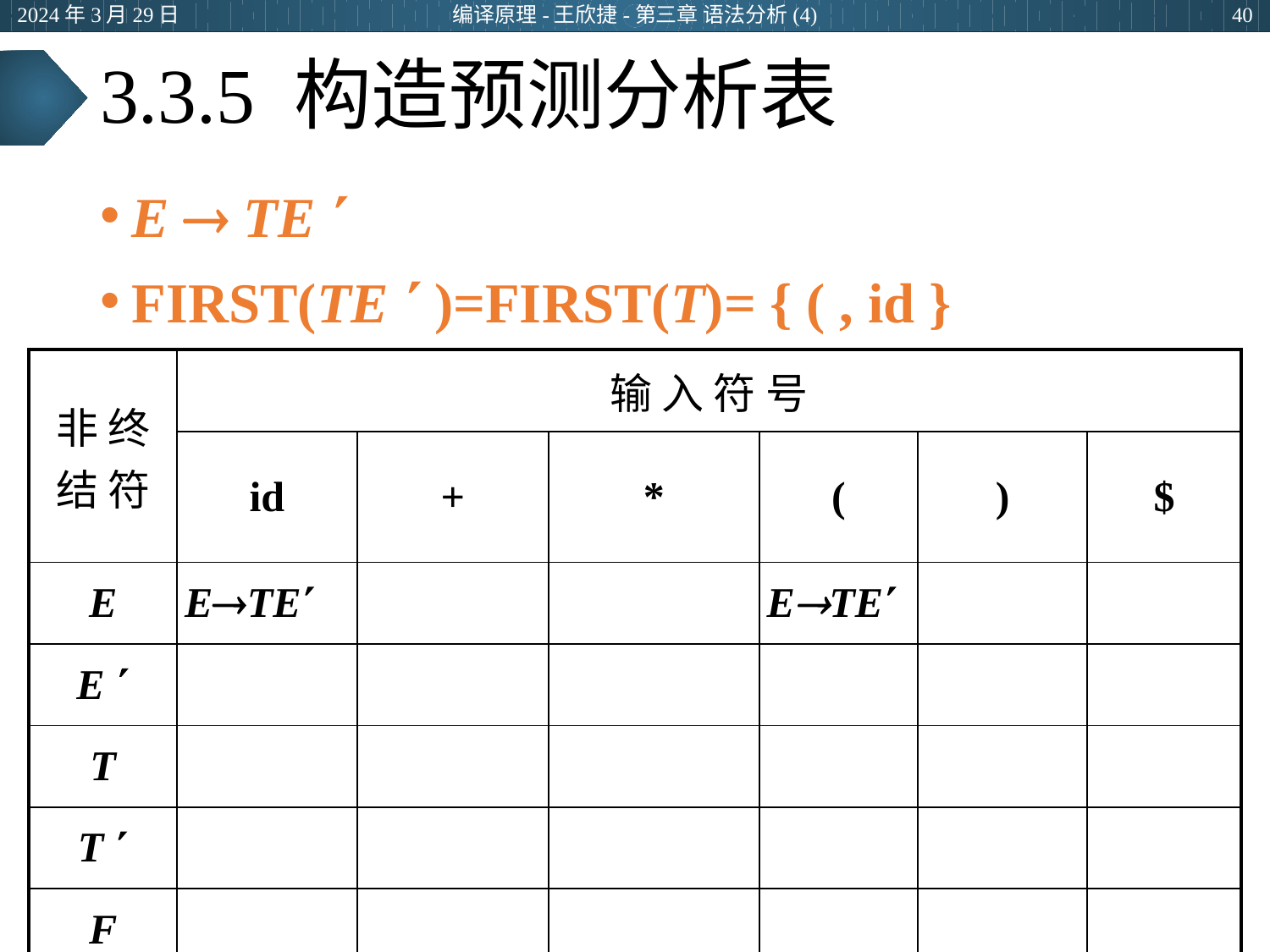

2024年3月29日
编译原理-王欣捷-第三章 语法分析(4)
40
# 3.3.5 构造预测分析表
E → TE ′
FIRST(TE ′ )=FIRST(T)= { ( , id }

| 非 终结 符 | 输 入 符 号 |  |  |  |  |  |
| --- | --- | --- | --- | --- | --- | --- |
|  | id | + | \* | ( | ) | $ |
| E | E→TE′ |  |  | E→TE′ |  |  |
| E ′ |  |  |  |  |  |  |
| T |  |  |  |  |  |  |
| T ′ |  |  |  |  |  |  |
| F |  |  |  |  |  |  |